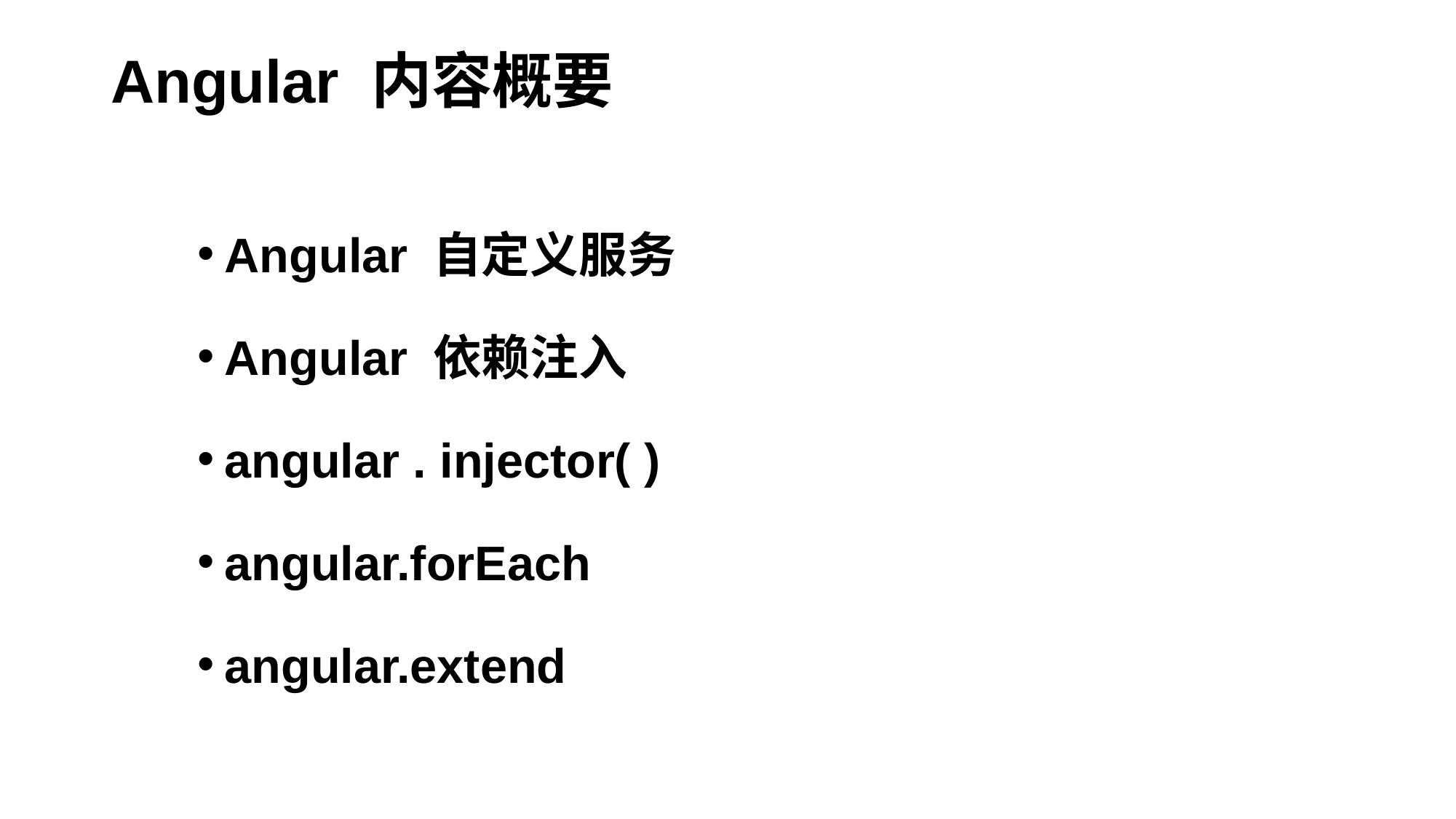

# Angular 内容概要
Angular 自定义服务
Angular 依赖注入
angular . injector( )
angular.forEach
angular.extend